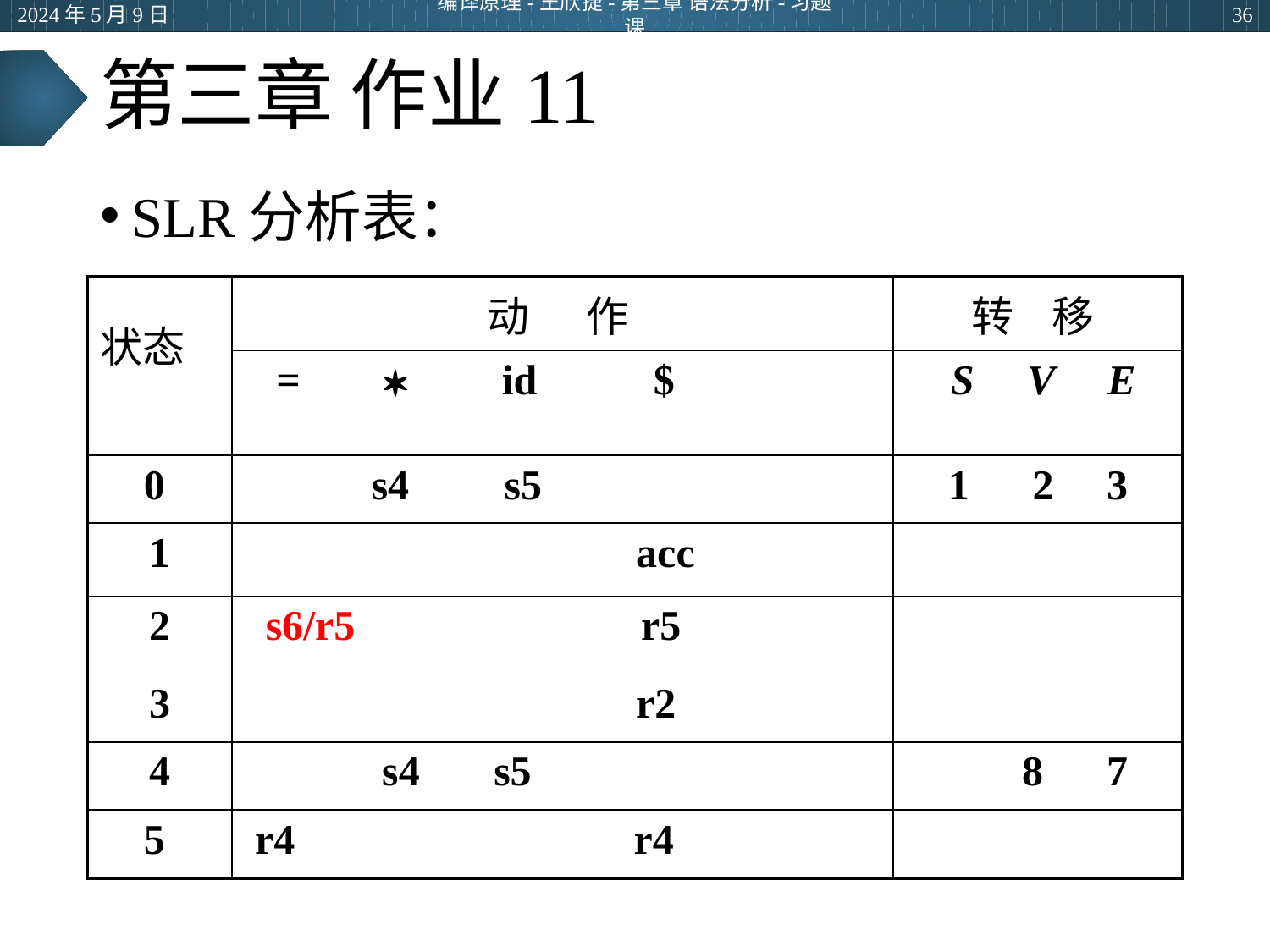

2024年5月9日
编译原理-王欣捷-第三章 语法分析-习题课
36
# 第三章 作业11
SLR分析表：

| 状态 | 动 作 | 转 移 |
| --- | --- | --- |
|  | = ∗ id $ | S V E |
| 0 | s4 s5 | 1 2 3 |
| 1 | acc |  |
| 2 | s6/r5 r5 |  |
| 3 | r2 |  |
| 4 | s4 s5 | 8 7 |
| 5 | r4 r4 |  |